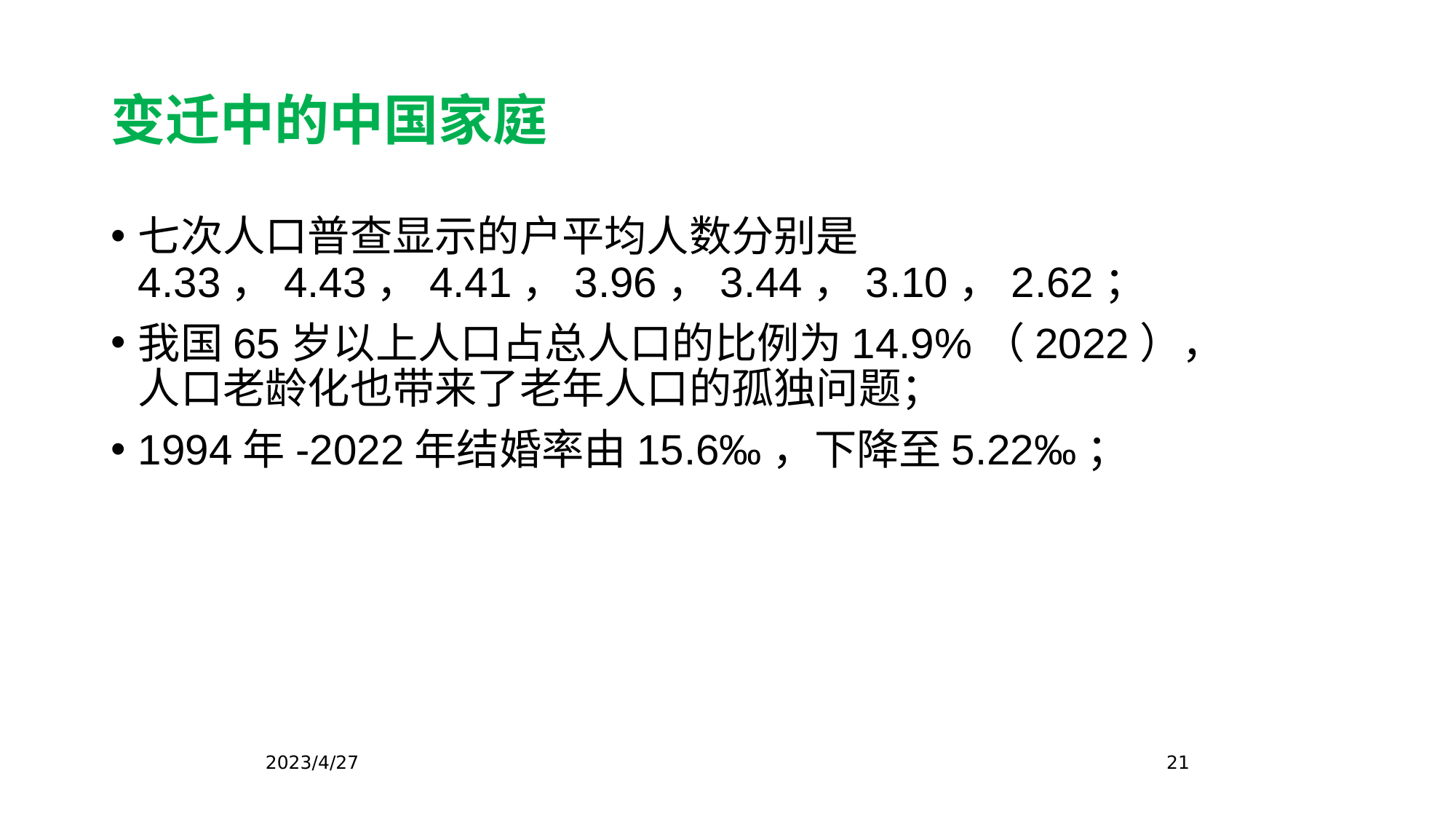

变迁中的中国家庭
七次人口普查显示的户平均人数分别是4.33，4.43，4.41，3.96，3.44，3.10，2.62；
我国65岁以上人口占总人口的比例为14.9%（2022），人口老龄化也带来了老年人口的孤独问题；
1994年-2022年结婚率由15.6‰，下降至5.22‰；
2023/4/27
21